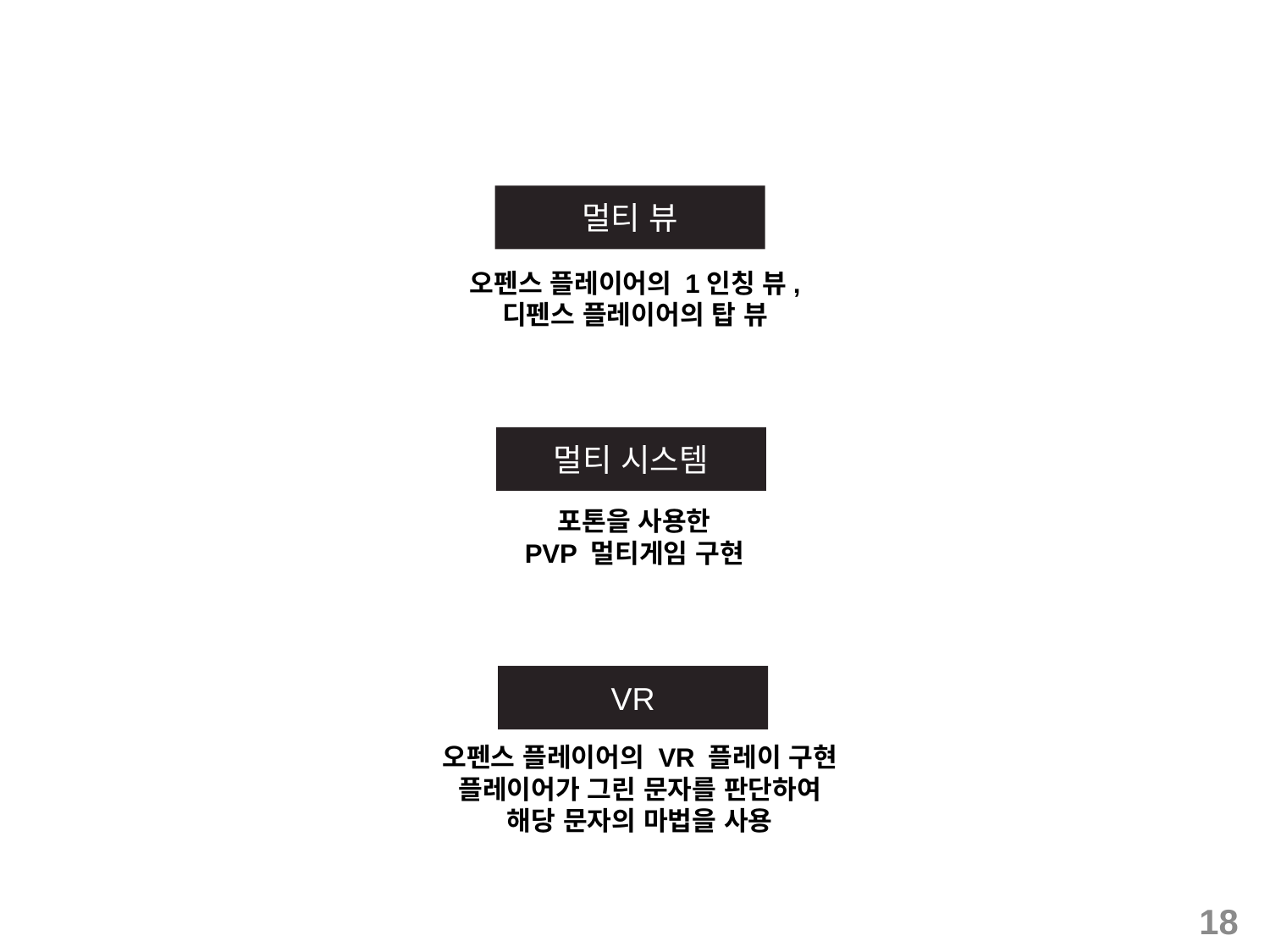

멀티 뷰
오펜스 플레이어의 1인칭 뷰,
디펜스 플레이어의 탑 뷰
멀티 시스템
포톤을 사용한
PVP 멀티게임 구현

VR
오펜스 플레이어의 VR 플레이 구현
플레이어가 그린 문자를 판단하여
해당 문자의 마법을 사용
18